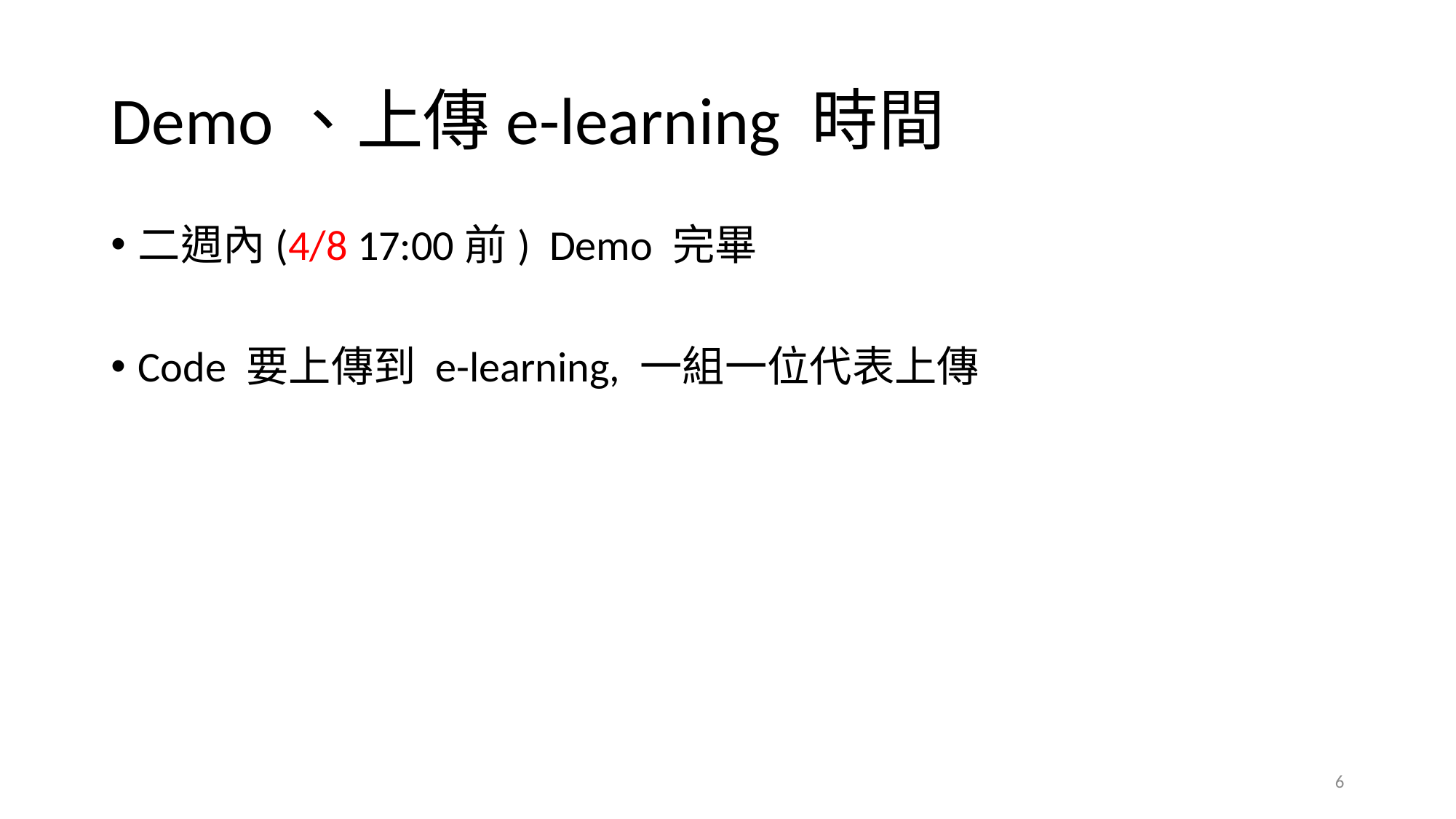

# Demo、上傳e-learning 時間
二週內(4/8 17:00前)  Demo 完畢

Code 要上傳到 e-learning, 一組一位代表上傳

6